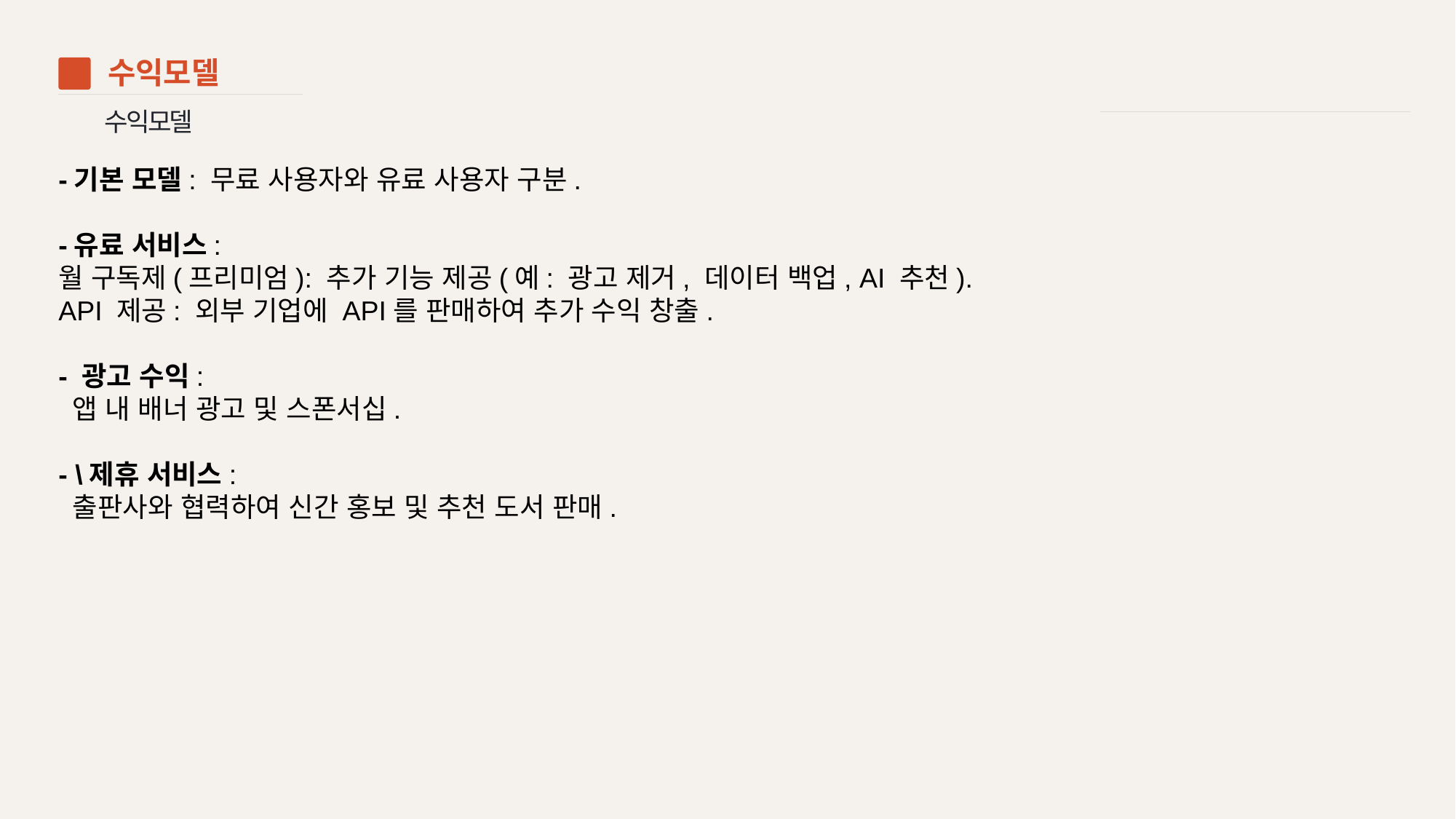

수익모델
03
수익모델
-기본 모델: 무료 사용자와 유료 사용자 구분.

-유료 서비스:
월 구독제(프리미엄): 추가 기능 제공(예: 광고 제거, 데이터 백업, AI 추천).
API 제공: 외부 기업에 API를 판매하여 추가 수익 창출.

- 광고 수익:
 앱 내 배너 광고 및 스폰서십.

- \제휴 서비스:
 출판사와 협력하여 신간 홍보 및 추천 도서 판매.